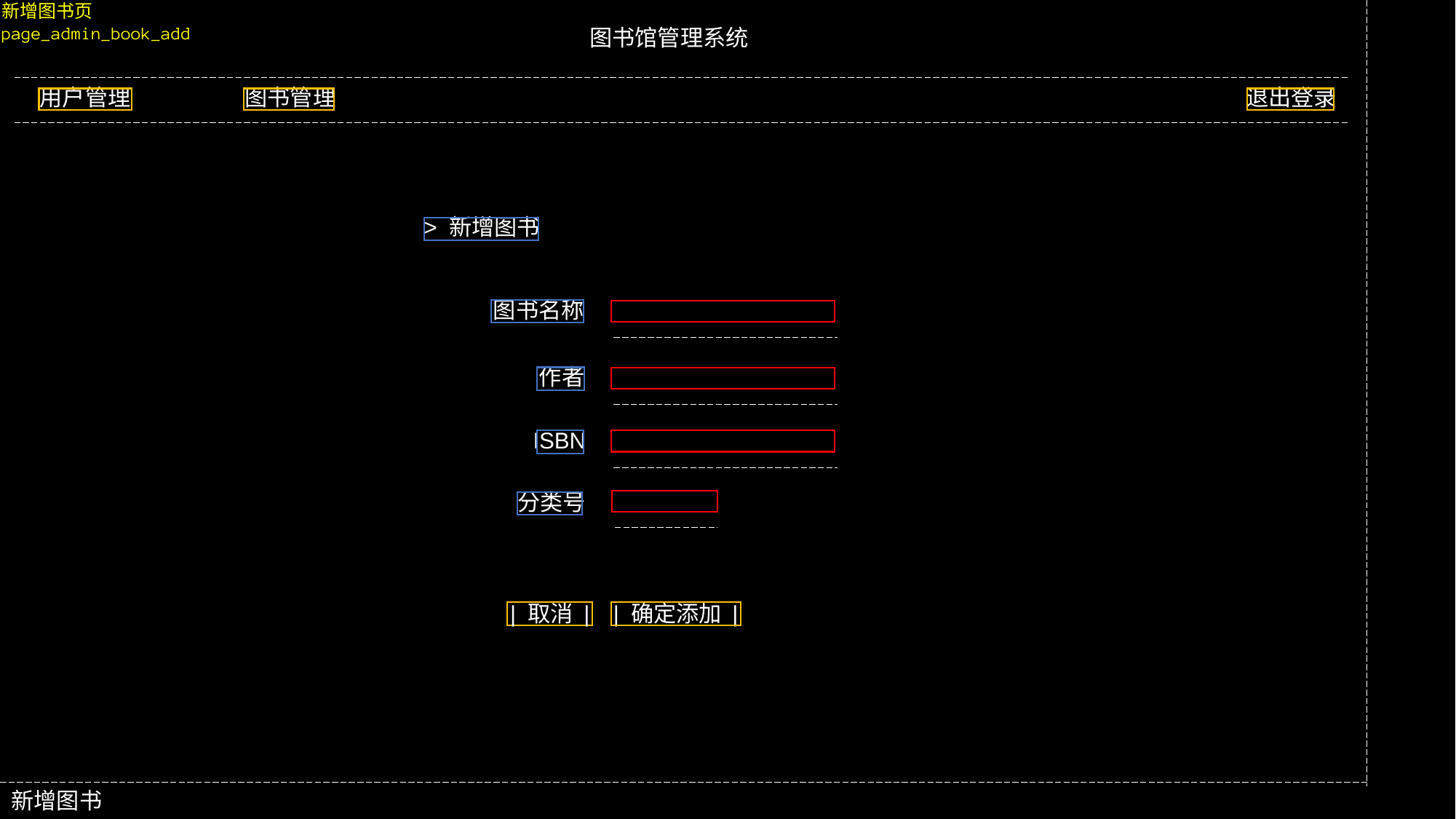

新增图书页
page_admin_book_add
图书馆管理系统
图书管理
退出登录
用户管理

> 新增图书

图书名称

作者

ISBN

分类号

| 取消 |
| 确定添加 |

新增图书